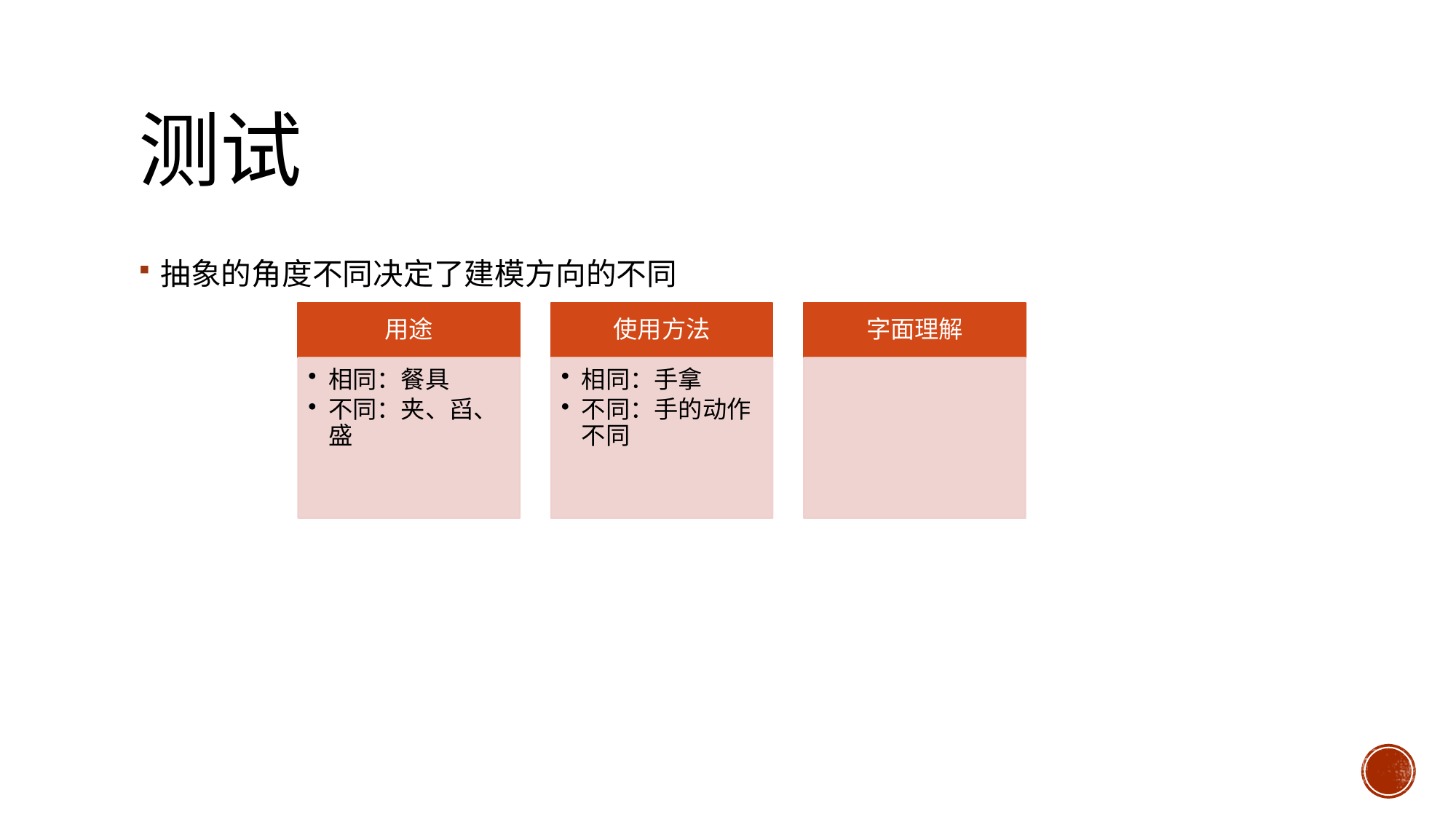

# 测试
抽象的角度不同决定了建模方向的不同

用途
相同：餐具
不同：夹、舀、盛
使用方法
相同：手拿
不同：手的动作不同

字面理解